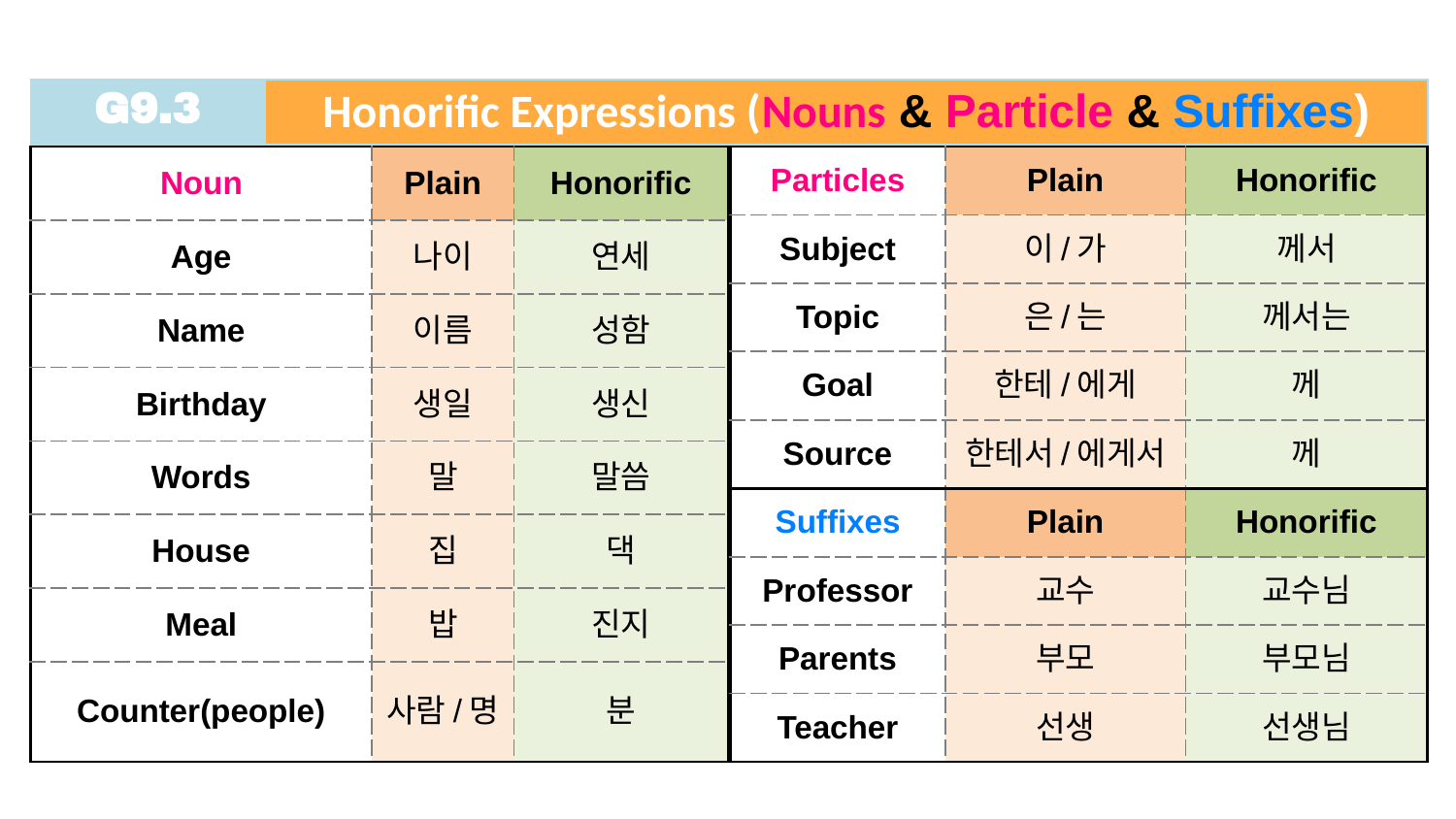

| G9.3 | Honorific Expressions (Nouns & Particle & Suffixes) |
| --- | --- |
| Noun | Plain | Honorific |
| --- | --- | --- |
| Age | 나이 | 연세 |
| Name | 이름 | 성함 |
| Birthday | 생일 | 생신 |
| Words | 말 | 말씀 |
| House | 집 | 댁 |
| Meal | 밥 | 진지 |
| Counter(people) | 사람/명 | 분 |
| Particles | Plain | Honorific |
| --- | --- | --- |
| Subject | 이/가 | 께서 |
| Topic | 은/는 | 께서는 |
| Goal | 한테/에게 | 께 |
| Source | 한테서/에게서 | 께 |
| Suffixes | Plain | Honorific |
| Professor | 교수 | 교수님 |
| Parents | 부모 | 부모님 |
| Teacher | 선생 | 선생님 |